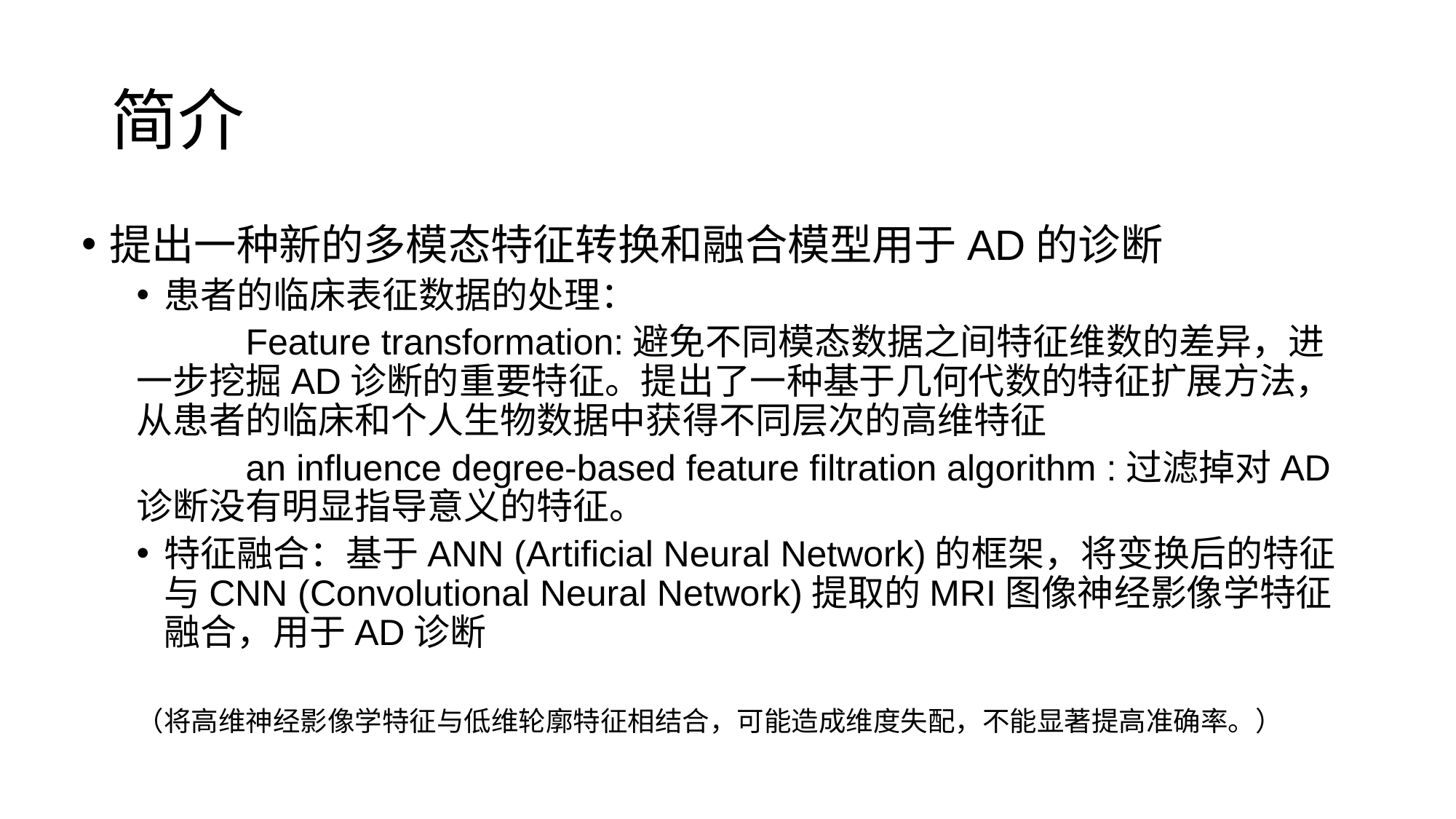

# 简介
提出一种新的多模态特征转换和融合模型用于AD的诊断
患者的临床表征数据的处理：
	Feature transformation:避免不同模态数据之间特征维数的差异，进一步挖掘AD诊断的重要特征。提出了一种基于几何代数的特征扩展方法，从患者的临床和个人生物数据中获得不同层次的高维特征
	an influence degree-based feature filtration algorithm :过滤掉对AD诊断没有明显指导意义的特征。
特征融合：基于ANN (Artificial Neural Network)的框架，将变换后的特征与CNN (Convolutional Neural Network)提取的MRI图像神经影像学特征融合，用于AD诊断

（将高维神经影像学特征与低维轮廓特征相结合，可能造成维度失配，不能显著提高准确率。）